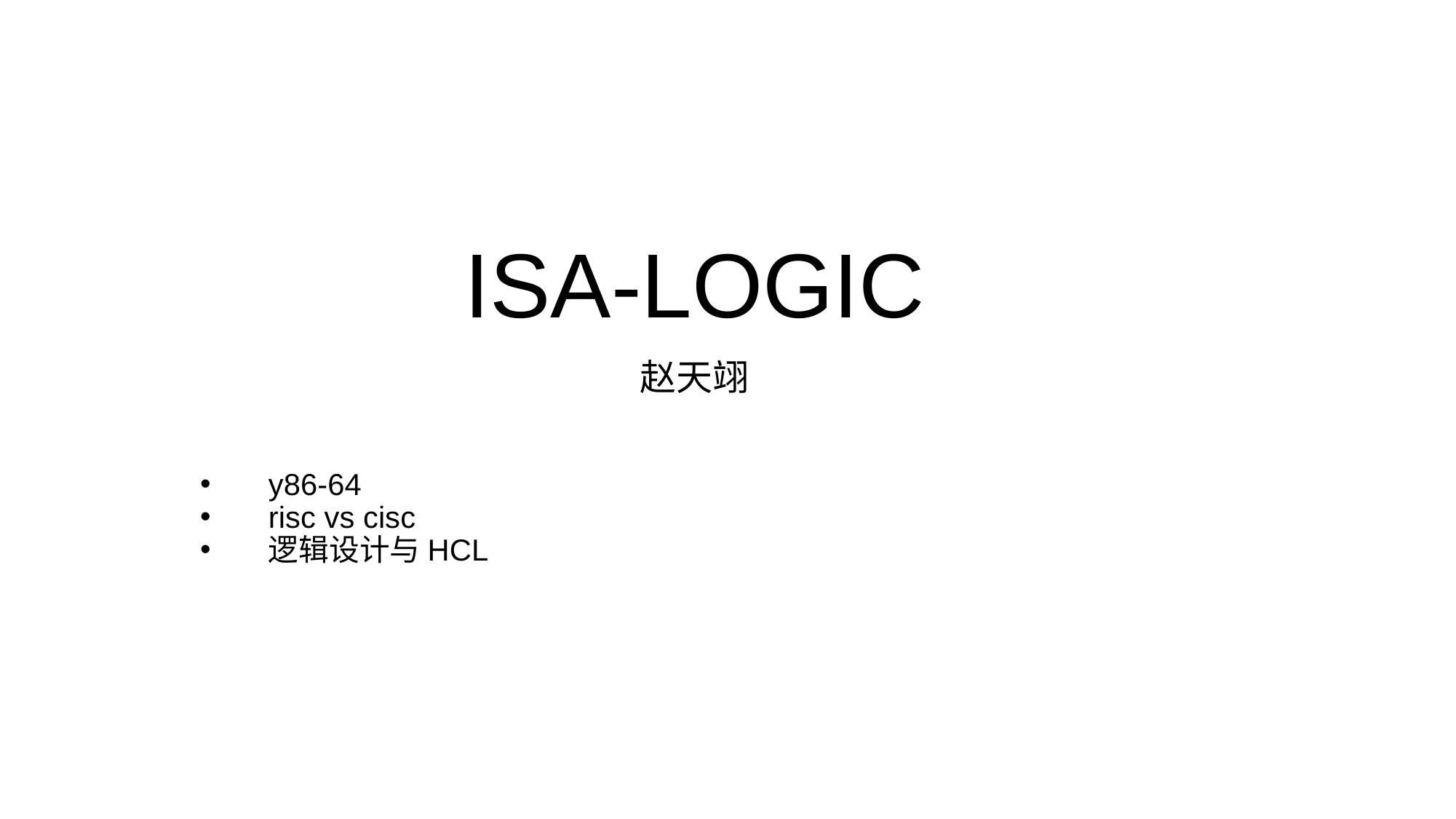

# ISA-LOGIC
赵天翊
y86-64
risc vs cisc
逻辑设计与HCL